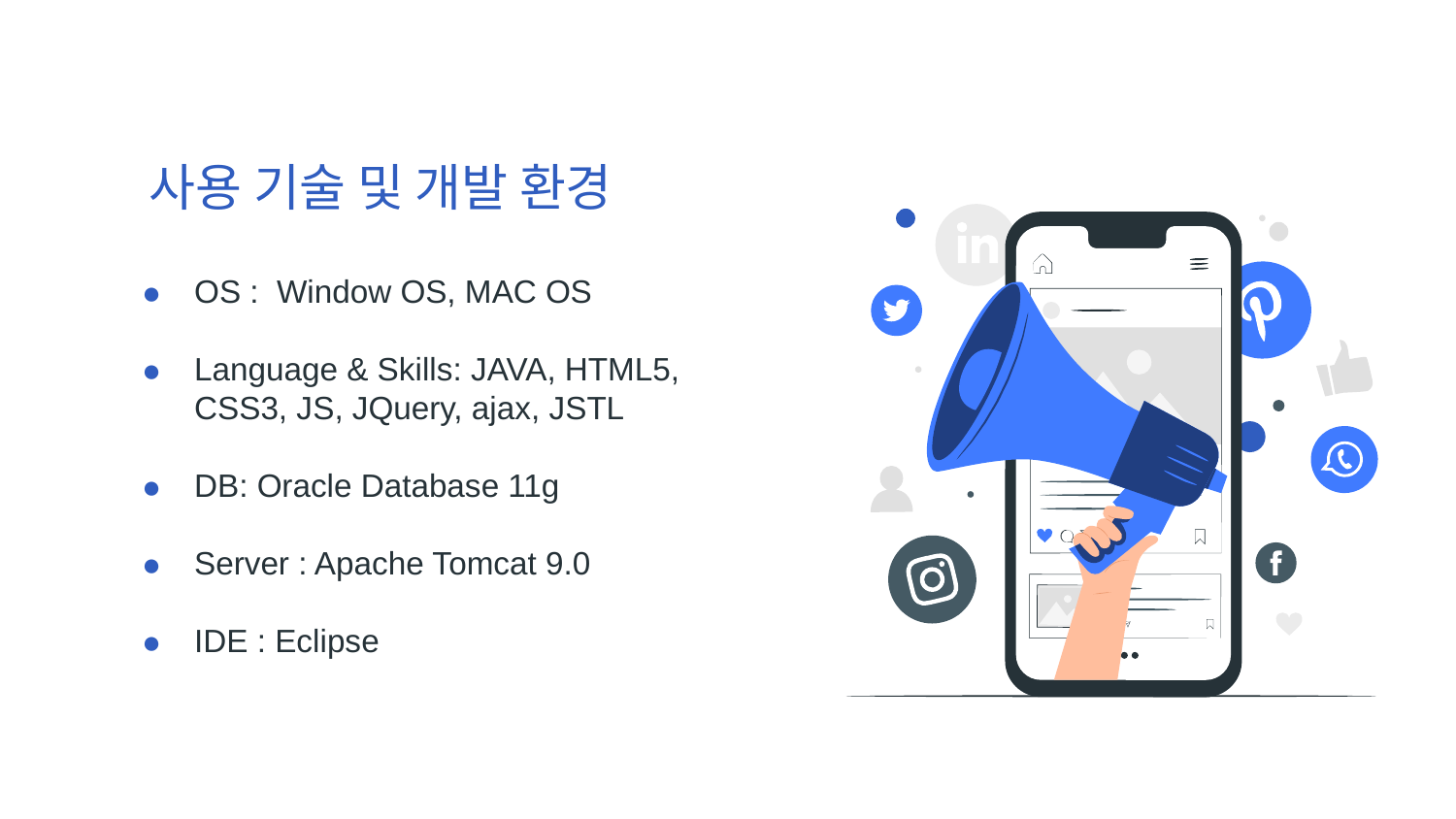

# 사용 기술 및 개발 환경

OS :  Window OS, MAC OS
Language & Skills: JAVA, HTML5,
CSS3, JS, JQuery, ajax, JSTL
DB: Oracle Database 11g
Server : Apache Tomcat 9.0
IDE : Eclipse